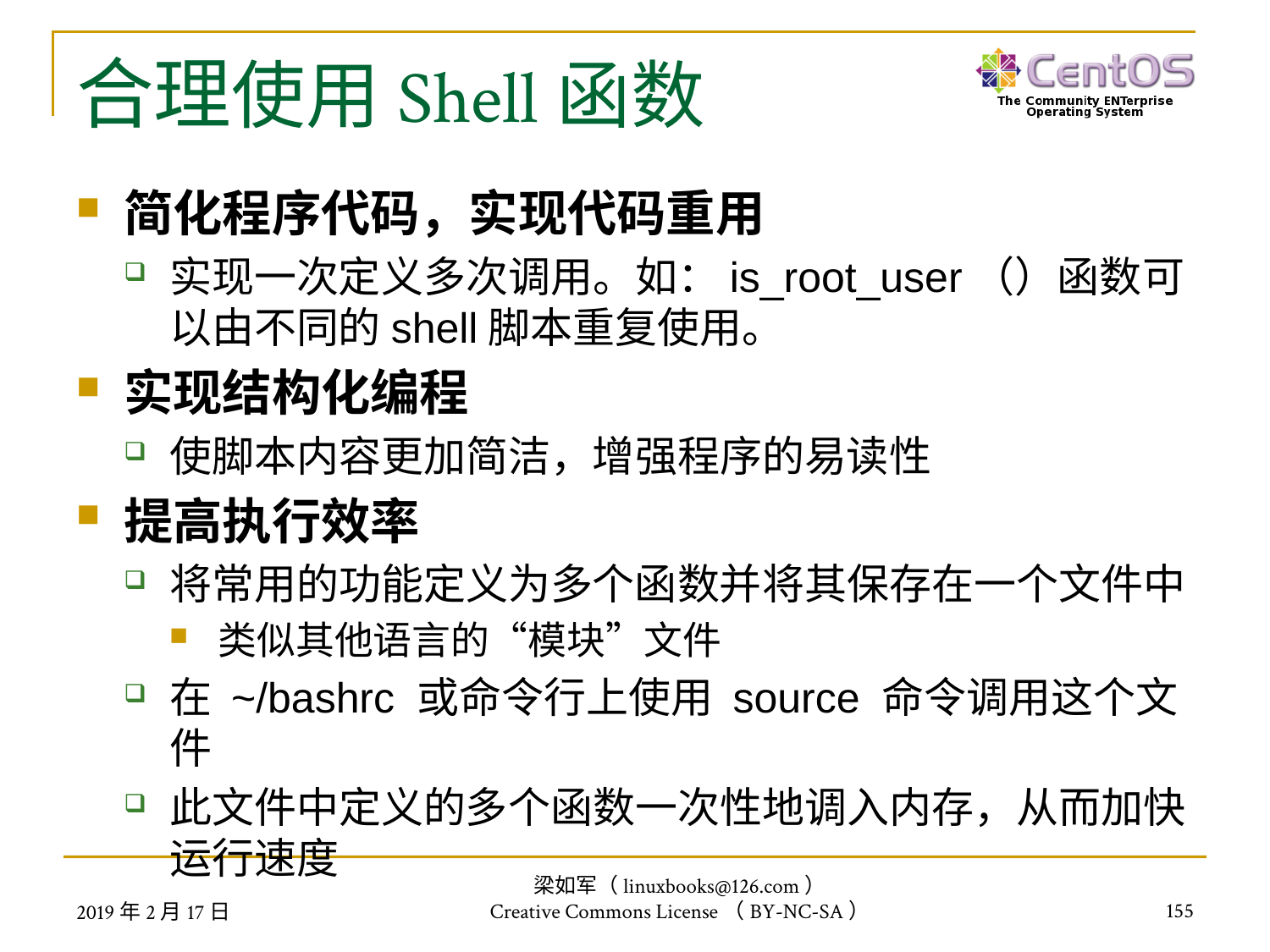

# 合理使用Shell函数
简化程序代码，实现代码重用
实现一次定义多次调用。如：is_root_user（）函数可以由不同的shell脚本重复使用。
实现结构化编程
使脚本内容更加简洁，增强程序的易读性
提高执行效率
将常用的功能定义为多个函数并将其保存在一个文件中
类似其他语言的“模块”文件
在 ~/bashrc 或命令行上使用 source 命令调用这个文件
此文件中定义的多个函数一次性地调入内存，从而加快运行速度
梁如军（linuxbooks@126.com）
Creative Commons License（BY-NC-SA）
2019年2月17日
155